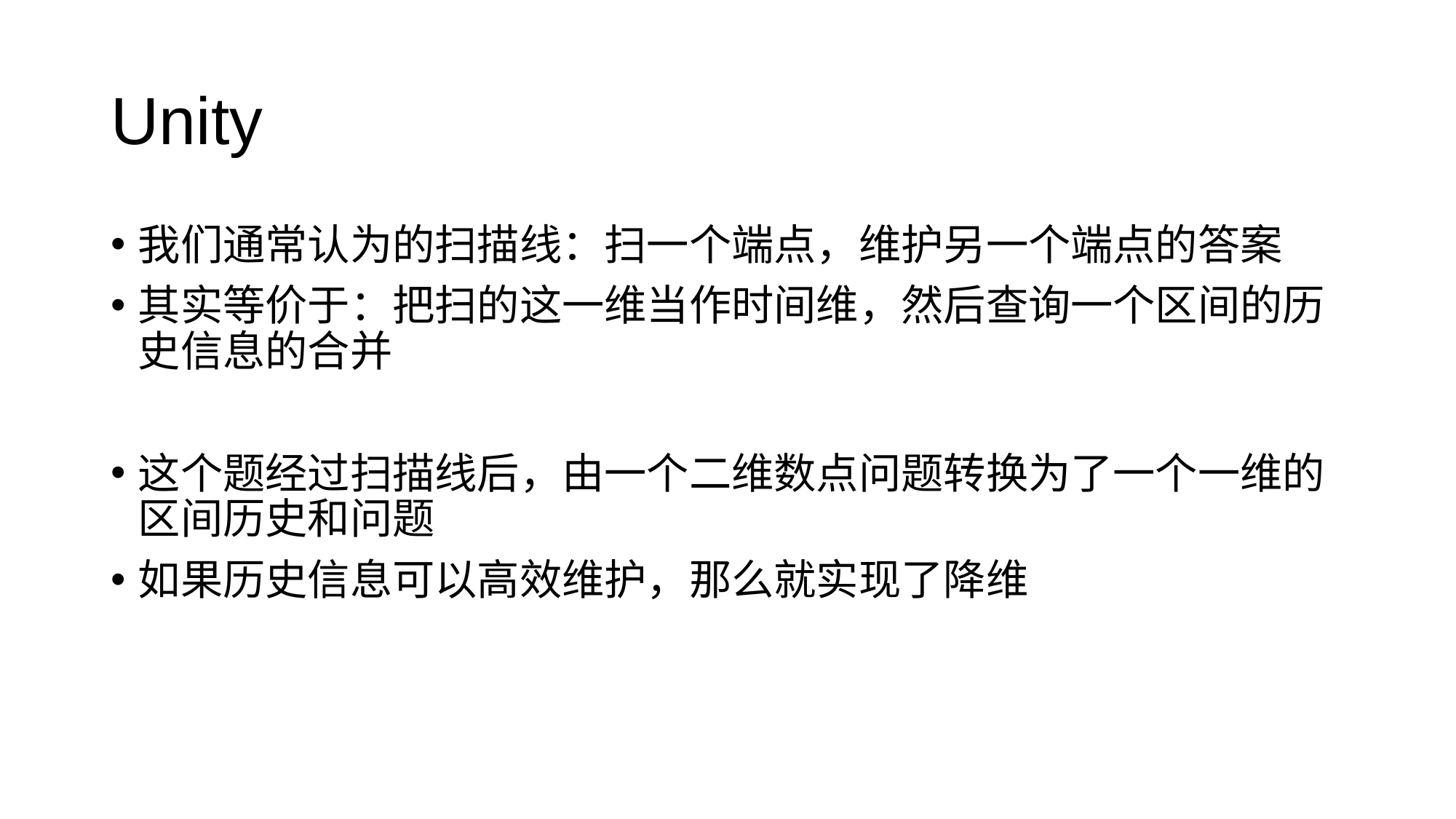

# Unity
我们通常认为的扫描线：扫一个端点，维护另一个端点的答案
其实等价于：把扫的这一维当作时间维，然后查询一个区间的历史信息的合并

这个题经过扫描线后，由一个二维数点问题转换为了一个一维的区间历史和问题
如果历史信息可以高效维护，那么就实现了降维